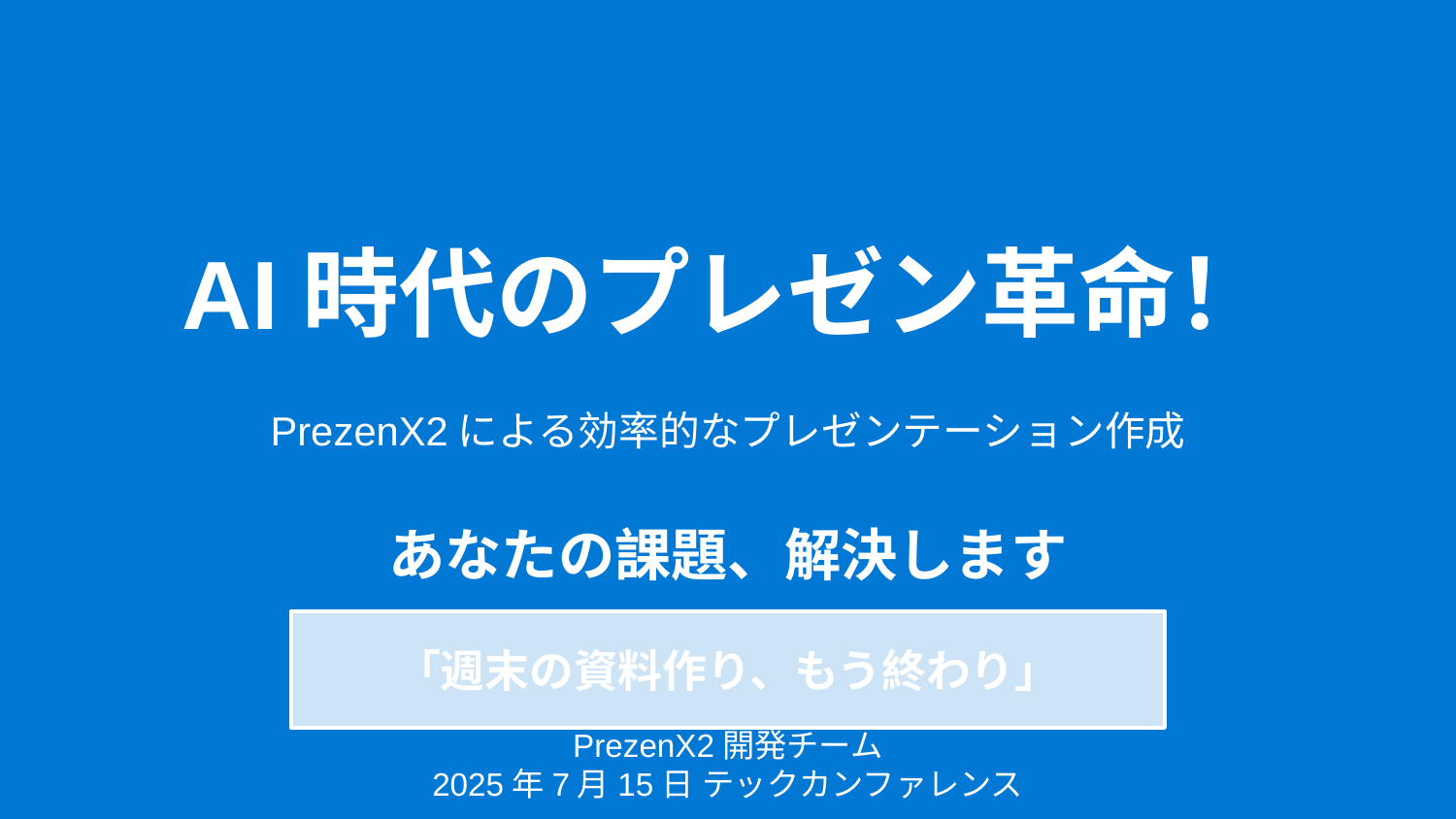

AI時代のプレゼン革命！
PrezenX2による効率的なプレゼンテーション作成
あなたの課題、解決します

「週末の資料作り、もう終わり」
PrezenX2開発チーム
2025年7月15日 テックカンファレンス